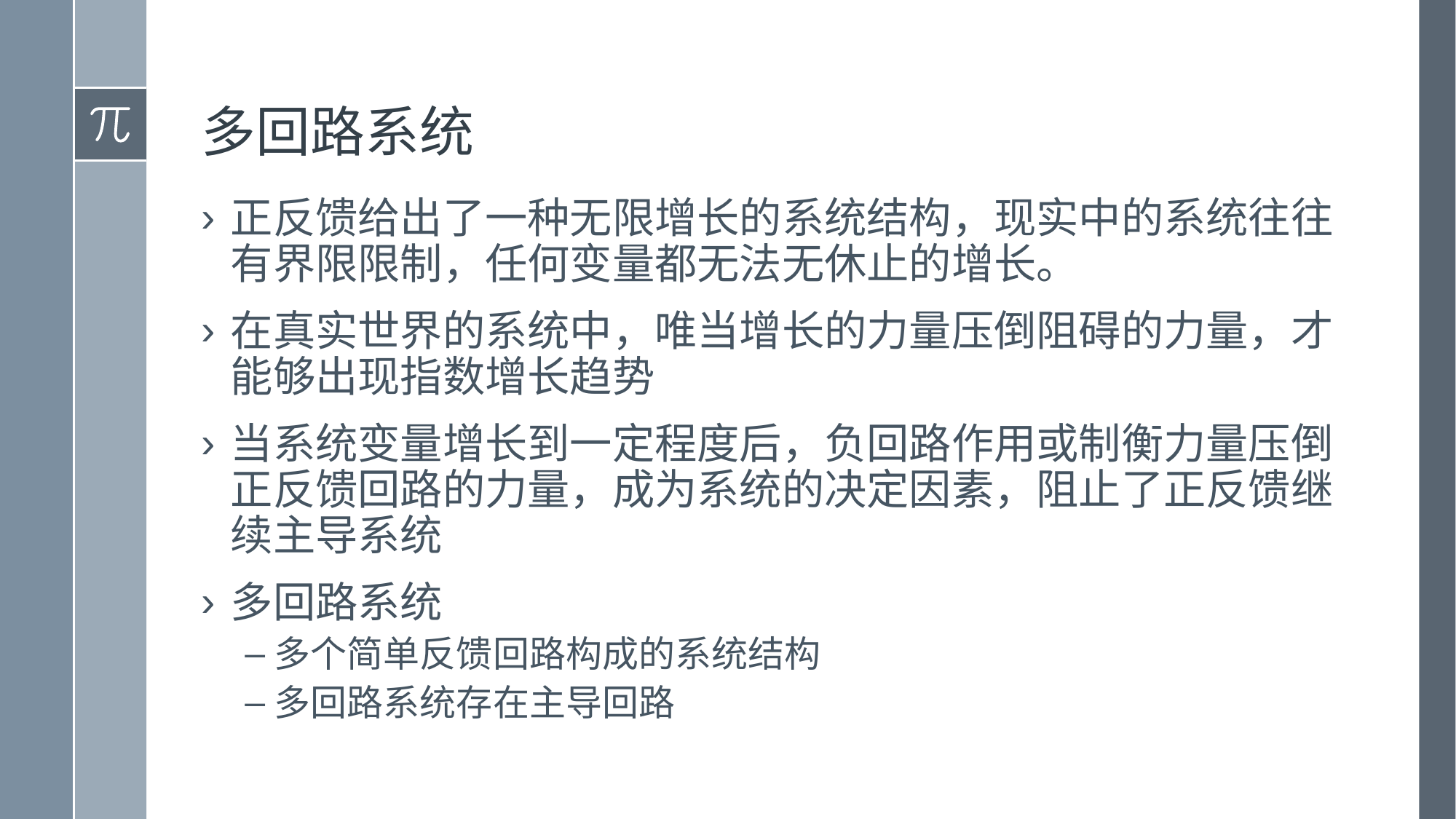

# 多回路系统
正反馈给出了一种无限增长的系统结构，现实中的系统往往有界限限制，任何变量都无法无休止的增长。
在真实世界的系统中，唯当增长的力量压倒阻碍的力量，才能够出现指数增长趋势
当系统变量增长到一定程度后，负回路作用或制衡力量压倒正反馈回路的力量，成为系统的决定因素，阻止了正反馈继续主导系统
多回路系统
多个简单反馈回路构成的系统结构
多回路系统存在主导回路